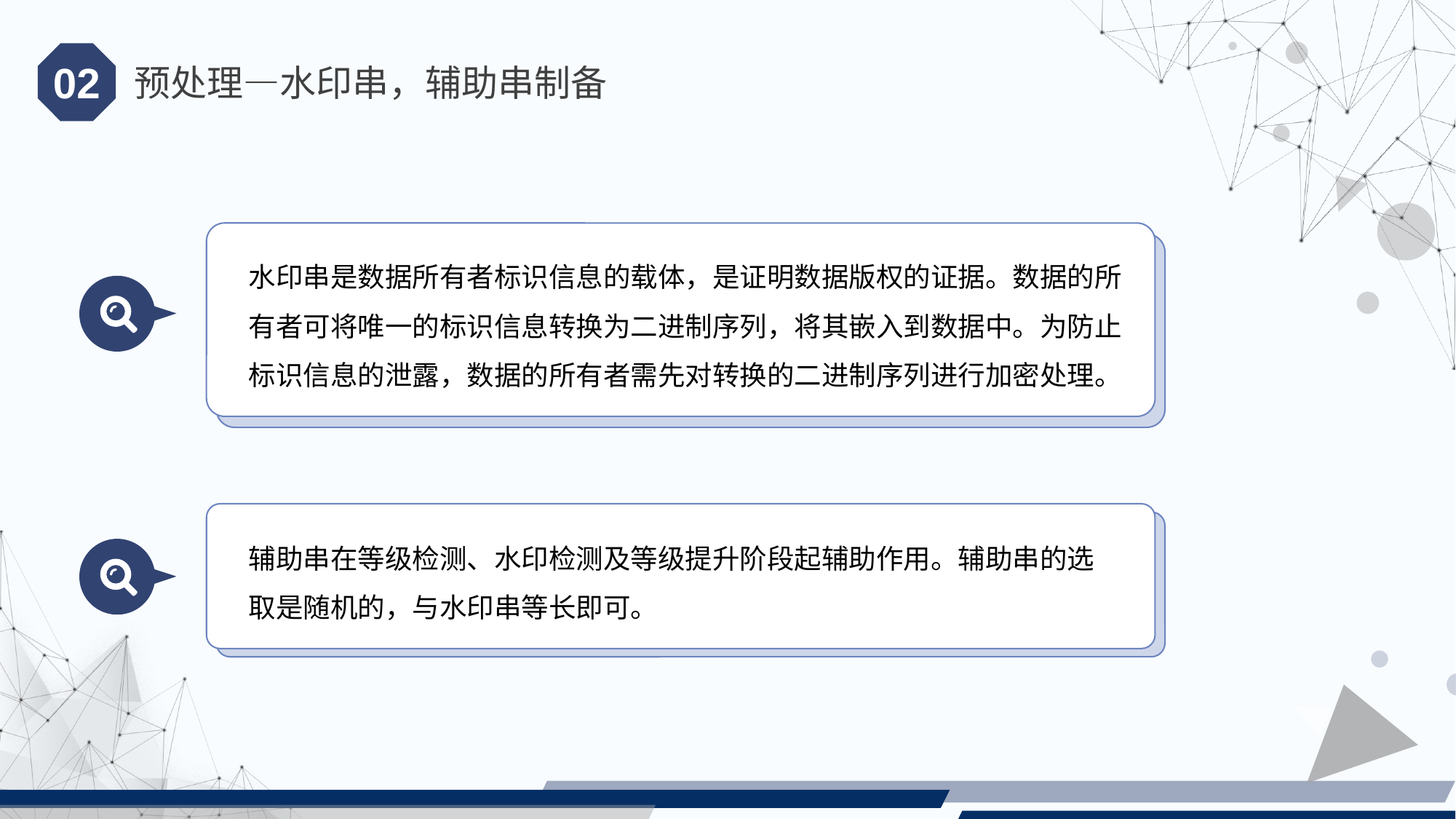

02
预处理—水印串，辅助串制备
水印串是数据所有者标识信息的载体，是证明数据版权的证据。数据的所有者可将唯一的标识信息转换为二进制序列，将其嵌入到数据中。为防止标识信息的泄露，数据的所有者需先对转换的二进制序列进行加密处理。

水印串是数据所有者标识信息的载体，是证明数据版权的证据。数据的所有者可将唯一的标识信息转换为二进制序列，将其嵌入到数据中。为防止标识信息的泄露，数据的所有者需先对转换的二进制序列进行加密处理。

辅助串在等级检测、水印检测及等级提升阶段起辅助作用。辅助串的选取是随机的，与水印串等长即可。